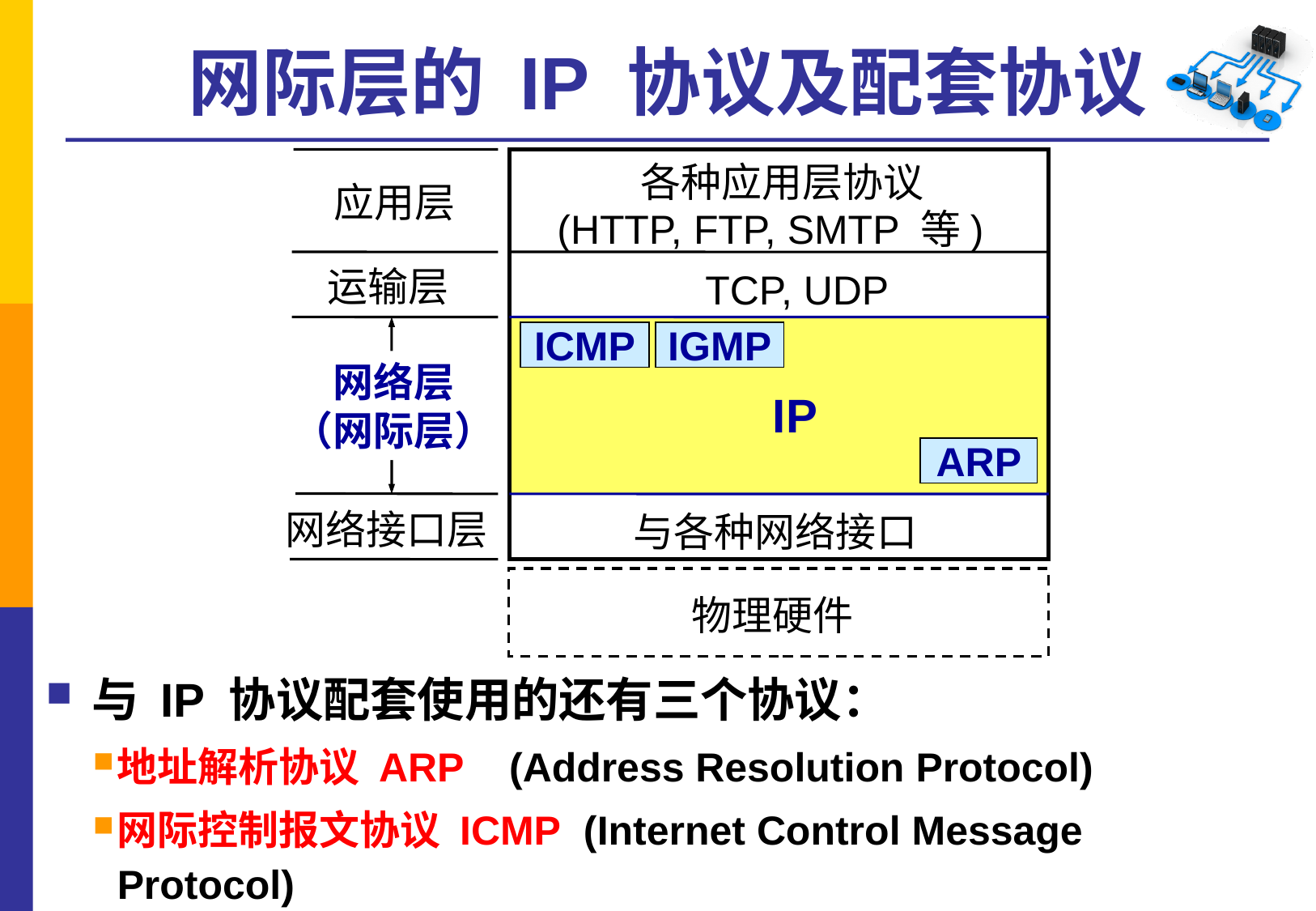

# 网际层的 IP 协议及配套协议

各种应用层协议
应用层
(HTTP, FTP, SMTP 等)

运输层
TCP, UDP

ICMP
IGMP
网络层
（网际层）
IP
ARP

与各种网络接口
  网络接口层

物理硬件
与 IP 协议配套使用的还有三个协议：
地址解析协议 ARP    (Address Resolution Protocol)
网际控制报文协议 ICMP  (Internet Control Message Protocol)
网际组管理协议 IGMP (Internet Group Management Protocol)